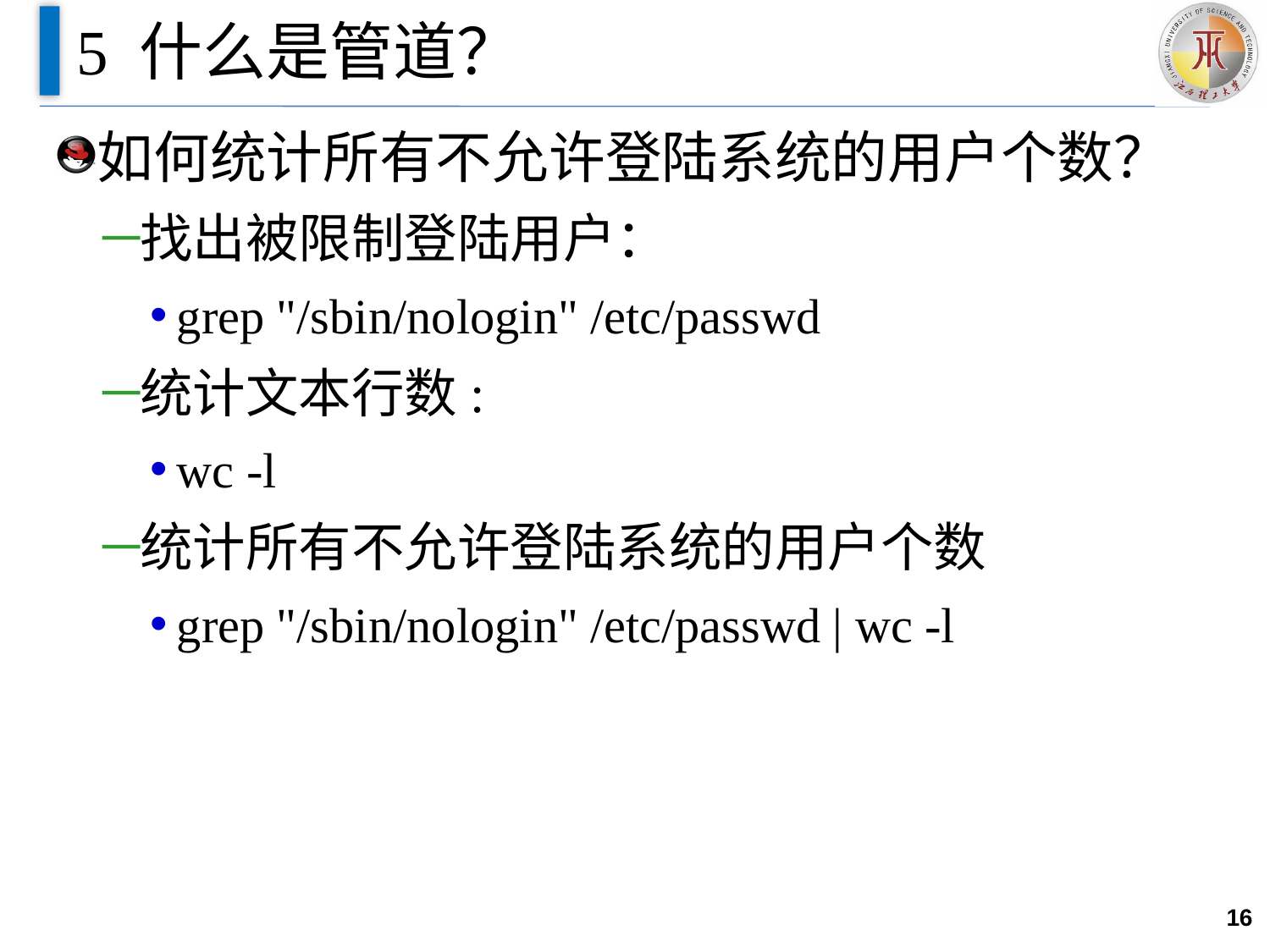

# 5 什么是管道？
如何统计所有不允许登陆系统的用户个数？
找出被限制登陆用户：
grep "/sbin/nologin" /etc/passwd
统计文本行数:
wc -l
统计所有不允许登陆系统的用户个数
grep "/sbin/nologin" /etc/passwd | wc -l
16